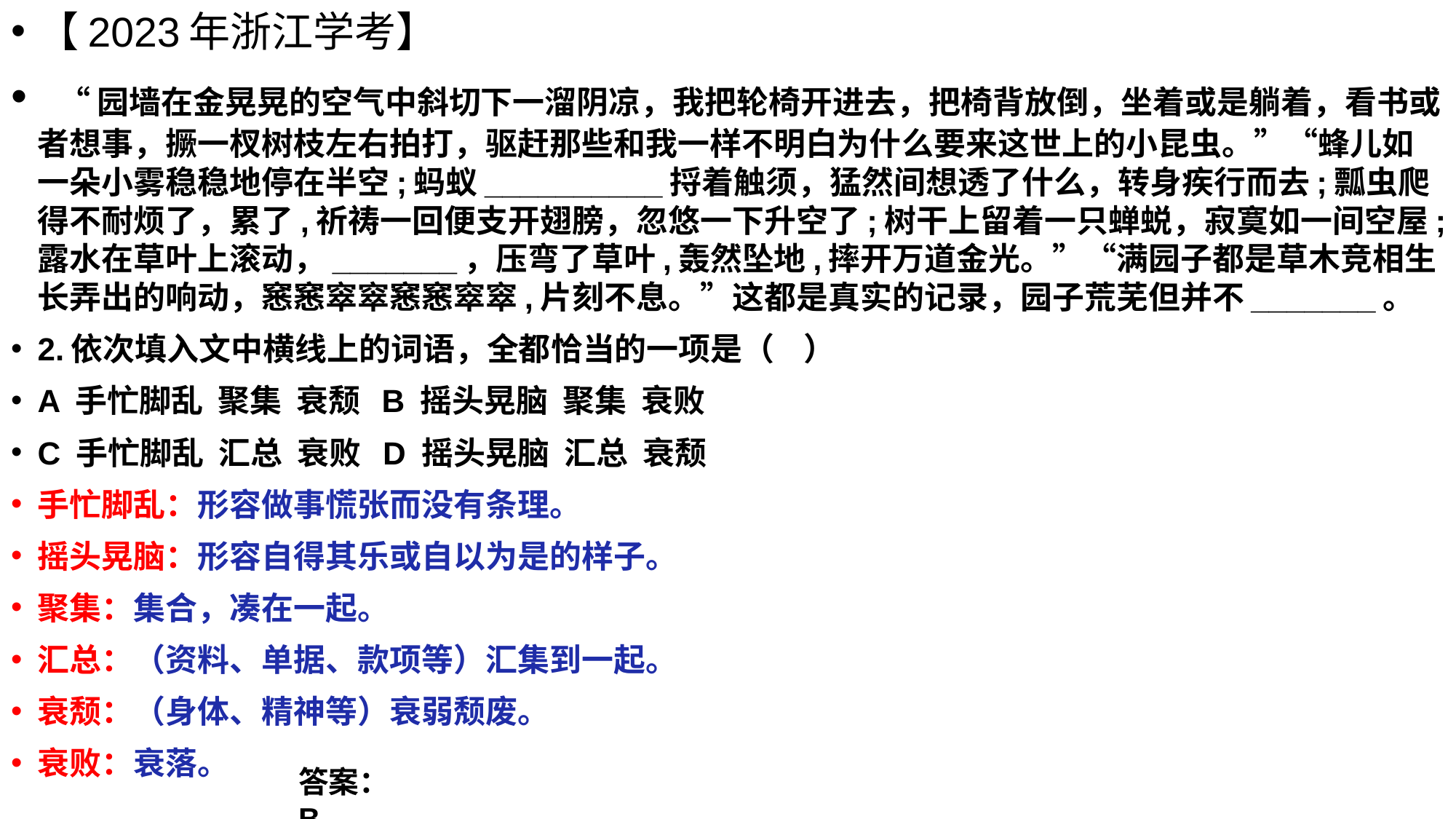

【2023年浙江学考】
  “园墙在金晃晃的空气中斜切下一溜阴凉，我把轮椅开进去，把椅背放倒，坐着或是躺着，看书或者想事，撅一杈树枝左右拍打，驱赶那些和我一样不明白为什么要来这世上的小昆虫。”“蜂儿如一朵小雾稳稳地停在半空;蚂蚁__________捋着触须，猛然间想透了什么，转身疾行而去;瓢虫爬得不耐烦了，累了,祈祷一回便支开翅膀，忽悠一下升空了;树干上留着一只蝉蜕，寂寞如一间空屋;露水在草叶上滚动，_______，压弯了草叶,轰然坠地,摔开万道金光。”“满园子都是草木竞相生长弄出的响动，窸窸窣窣窸窸窣窣,片刻不息。”这都是真实的记录，园子荒芜但并不_______。
2.依次填入文中横线上的词语，全都恰当的一项是（    ）
A 手忙脚乱  聚集  衰颓  B 摇头晃脑  聚集  衰败
C 手忙脚乱  汇总  衰败  D 摇头晃脑  汇总  衰颓
手忙脚乱：形容做事慌张而没有条理。
摇头晃脑：形容自得其乐或自以为是的样子。
聚集：集合，凑在一起。
汇总：（资料、单据、款项等）汇集到一起。
衰颓：（身体、精神等）衰弱颓废。
衰败：衰落。
答案：B